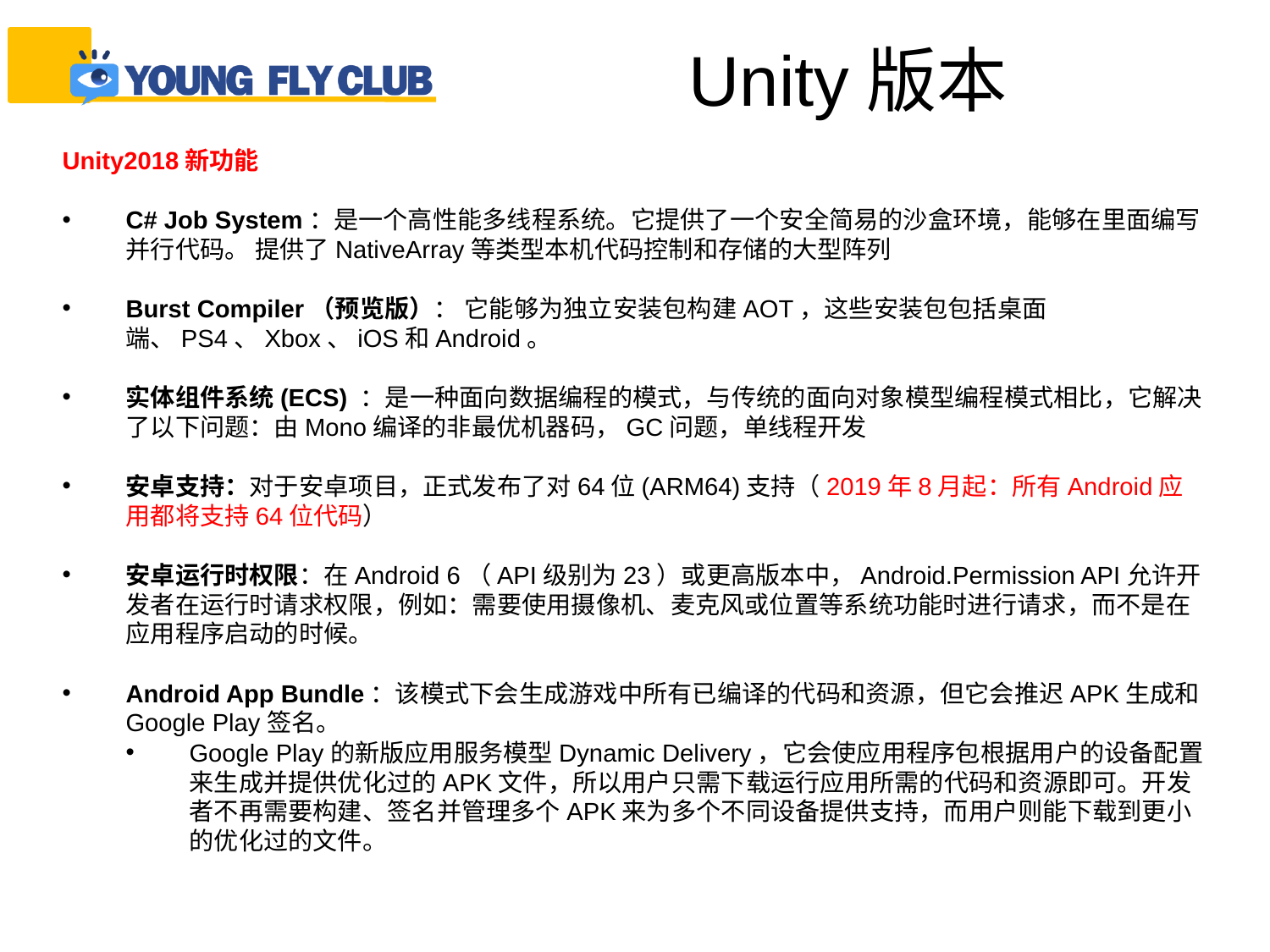

Unity版本

Unity2018新功能

C# Job System：是一个高性能多线程系统。它提供了一个安全简易的沙盒环境，能够在里面编写并行代码。 提供了NativeArray等类型本机代码控制和存储的大型阵列

Burst Compiler（预览版）： 它能够为独立安装包构建AOT，这些安装包包括桌面端、PS4、Xbox、iOS和Android。

实体组件系统(ECS) ：是一种面向数据编程的模式，与传统的面向对象模型编程模式相比，它解决了以下问题：由Mono编译的非最优机器码，GC问题，单线程开发

安卓支持：对于安卓项目，正式发布了对64位(ARM64)支持（2019年8月起：所有Android应用都将支持64位代码）

安卓运行时权限：在Android 6（API级别为23）或更高版本中，Android.Permission API允许开发者在运行时请求权限，例如：需要使用摄像机、麦克风或位置等系统功能时进行请求，而不是在应用程序启动的时候。

Android App Bundle：该模式下会生成游戏中所有已编译的代码和资源，但它会推迟APK生成和Google Play签名。
Google Play的新版应用服务模型Dynamic Delivery，它会使应用程序包根据用户的设备配置来生成并提供优化过的APK文件，所以用户只需下载运行应用所需的代码和资源即可。开发者不再需要构建、签名并管理多个APK来为多个不同设备提供支持，而用户则能下载到更小的优化过的文件。